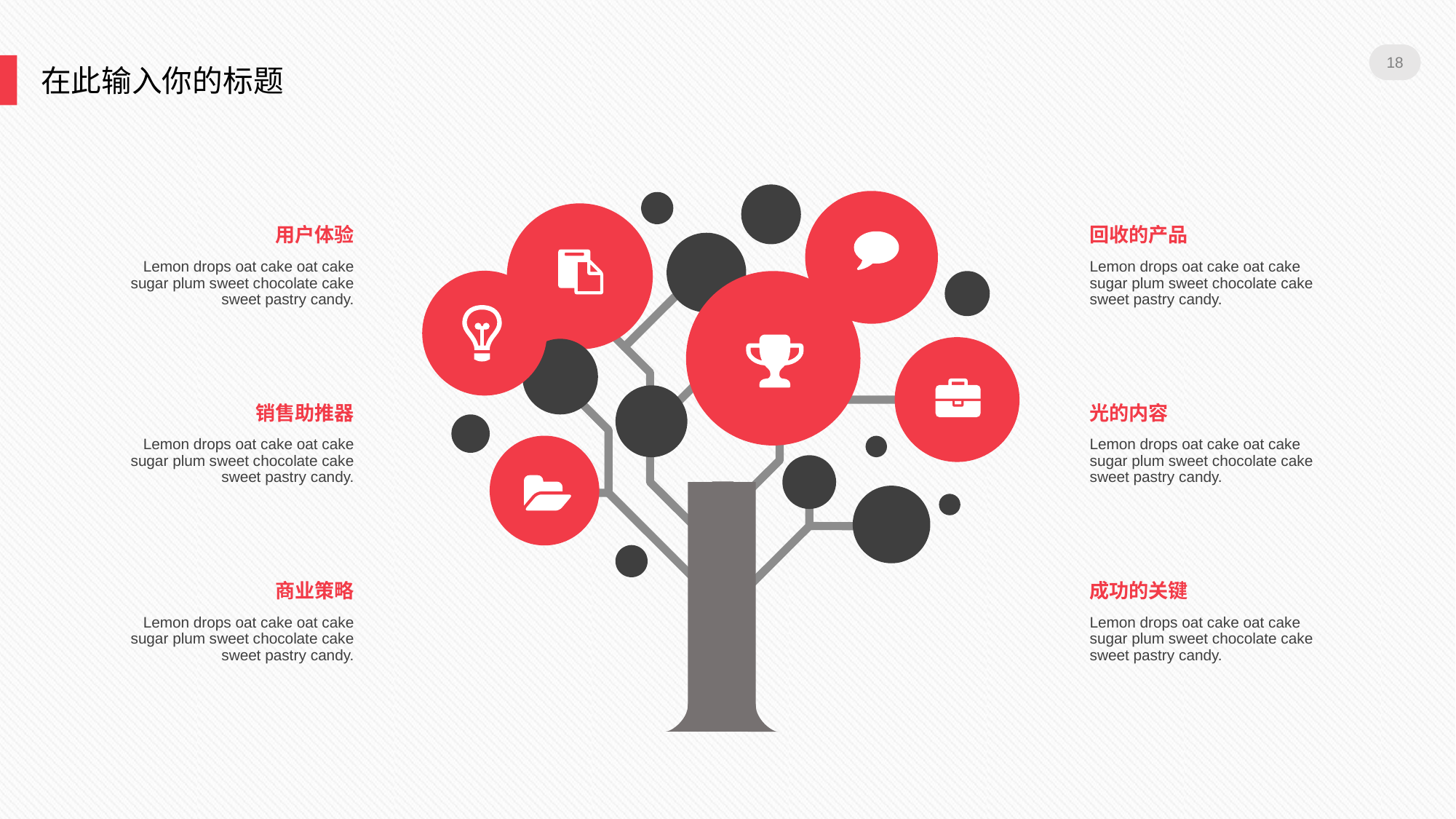

18
在此输入你的标题

用户体验
回收的产品

Lemon drops oat cake oat cake sugar plum sweet chocolate cake sweet pastry candy.
Lemon drops oat cake oat cake sugar plum sweet chocolate cake sweet pastry candy.

销售助推器
光的内容

Lemon drops oat cake oat cake sugar plum sweet chocolate cake sweet pastry candy.
Lemon drops oat cake oat cake sugar plum sweet chocolate cake sweet pastry candy.

商业策略
成功的关键
Lemon drops oat cake oat cake sugar plum sweet chocolate cake sweet pastry candy.
Lemon drops oat cake oat cake sugar plum sweet chocolate cake sweet pastry candy.